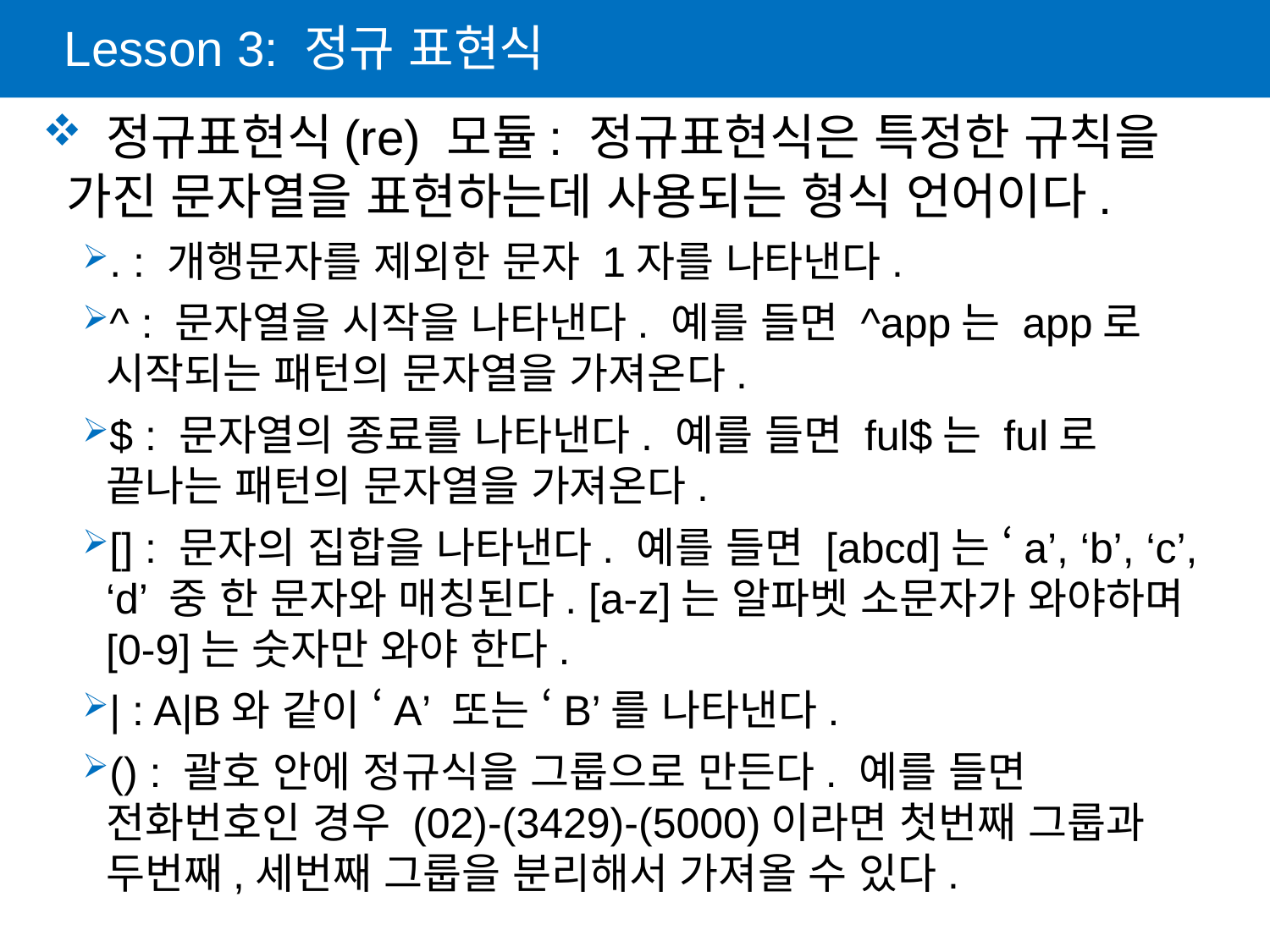

# Lesson 3: 정규 표현식
 정규표현식(re) 모듈: 정규표현식은 특정한 규칙을 가진 문자열을 표현하는데 사용되는 형식 언어이다.
. : 개행문자를 제외한 문자 1자를 나타낸다.
^ : 문자열을 시작을 나타낸다. 예를 들면 ^app는 app로 시작되는 패턴의 문자열을 가져온다.
$ : 문자열의 종료를 나타낸다. 예를 들면 ful$는 ful로 끝나는 패턴의 문자열을 가져온다.
[] : 문자의 집합을 나타낸다. 예를 들면 [abcd]는 ‘a’, ‘b’, ‘c’, ‘d’ 중 한 문자와 매칭된다. [a-z]는 알파벳 소문자가 와야하며 [0-9]는 숫자만 와야 한다.
| : A|B와 같이 ‘A’ 또는 ‘B’를 나타낸다.
() : 괄호 안에 정규식을 그룹으로 만든다. 예를 들면 전화번호인 경우 (02)-(3429)-(5000)이라면 첫번째 그룹과 두번째,세번째 그룹을 분리해서 가져올 수 있다.